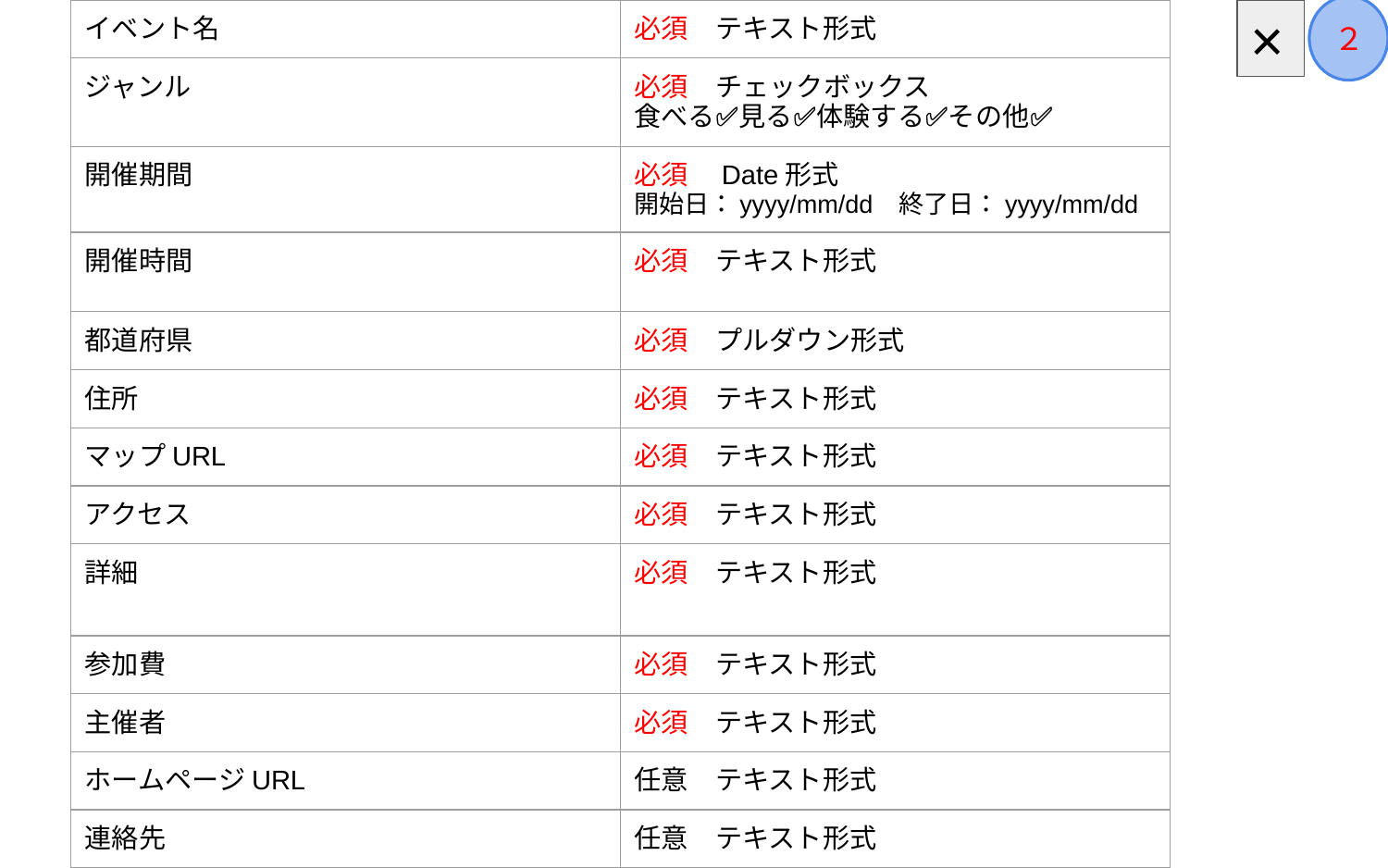

| イベント名 | 必須　テキスト形式 |
| --- | --- |
| ジャンル | 必須　チェックボックス 食べる✅見る✅体験する✅その他✅ |
| 開催期間 | 必須　Date形式 開始日：yyyy/mm/dd 終了日：yyyy/mm/dd |
| 開催時間 | 必須　テキスト形式 |
| 都道府県 | 必須　プルダウン形式 |
| 住所 | 必須　テキスト形式 |
| マップURL | 必須　テキスト形式 |
| アクセス | 必須　テキスト形式 |
| 詳細 | 必須　テキスト形式 |
| 参加費 | 必須　テキスト形式 |
| 主催者 | 必須　テキスト形式 |
| ホームページURL | 任意　テキスト形式 |
| 連絡先 | 任意　テキスト形式 |
| 写真 | 任意　ファイル形式　上限5枚 |
２
×
イベント投稿
※モーダル
１
投稿